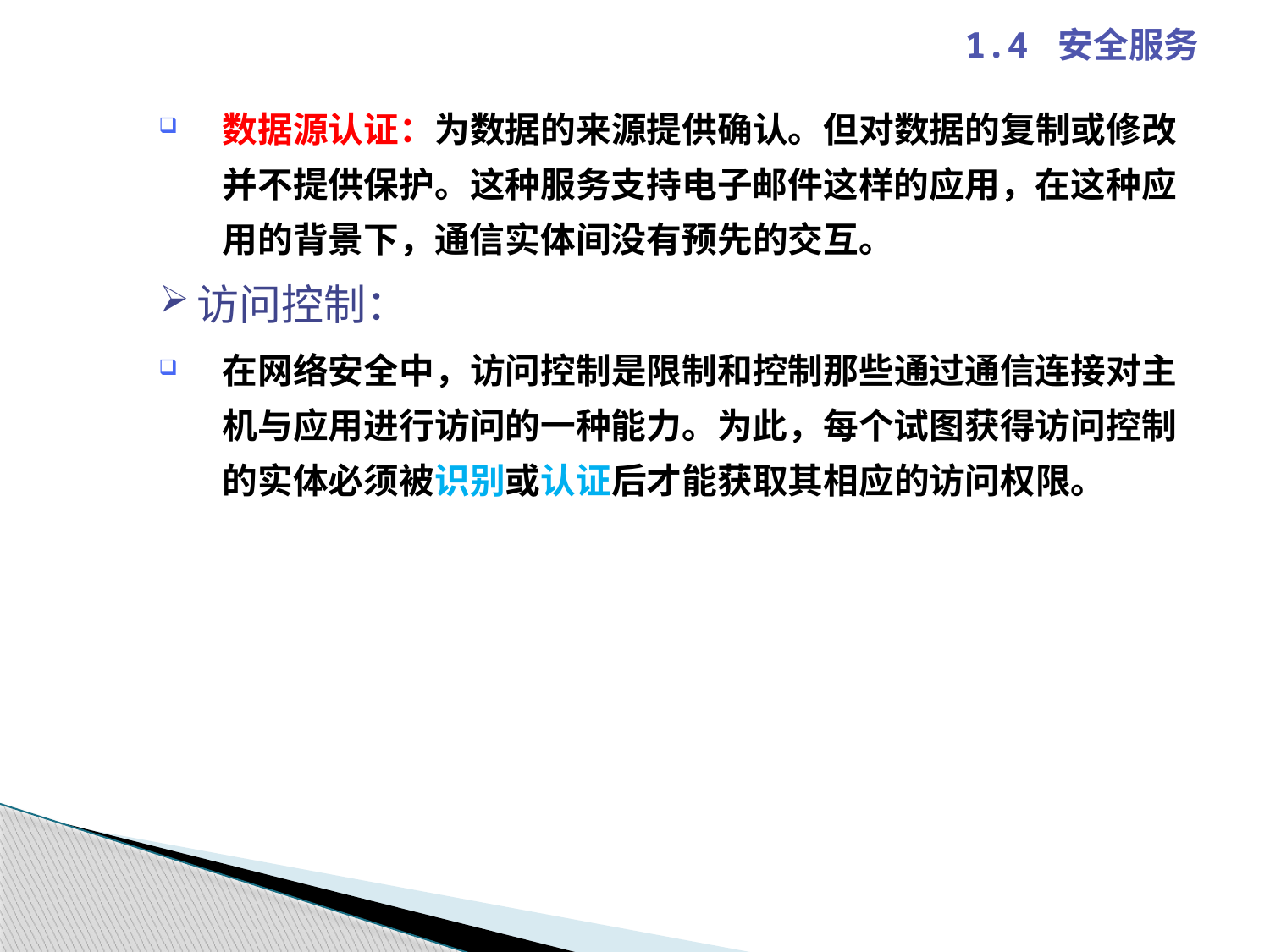

1.4 安全服务
数据源认证：为数据的来源提供确认。但对数据的复制或修改并不提供保护。这种服务支持电子邮件这样的应用，在这种应用的背景下，通信实体间没有预先的交互。
访问控制：
在网络安全中，访问控制是限制和控制那些通过通信连接对主机与应用进行访问的一种能力。为此，每个试图获得访问控制的实体必须被识别或认证后才能获取其相应的访问权限。